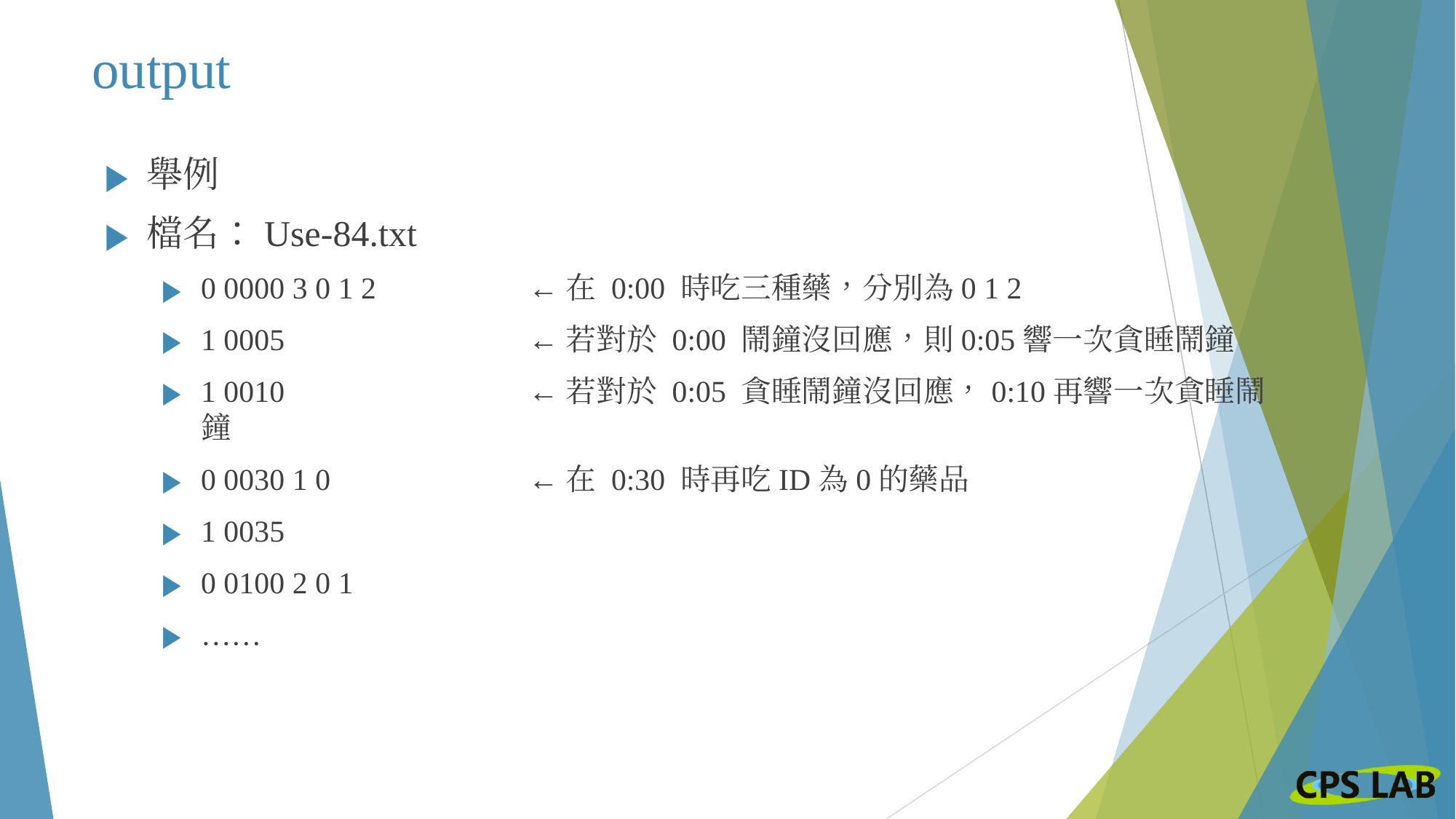

# output
舉例
檔名：Use-84.txt
0 0000 3 0 1 2		←在 0:00 時吃三種藥，分別為0 1 2
1 0005			←若對於 0:00 鬧鐘沒回應，則0:05響一次貪睡鬧鐘
1 0010			←若對於 0:05 貪睡鬧鐘沒回應，0:10再響一次貪睡鬧鐘
0 0030 1 0		←在 0:30 時再吃ID為0的藥品
1 0035
0 0100 2 0 1
……